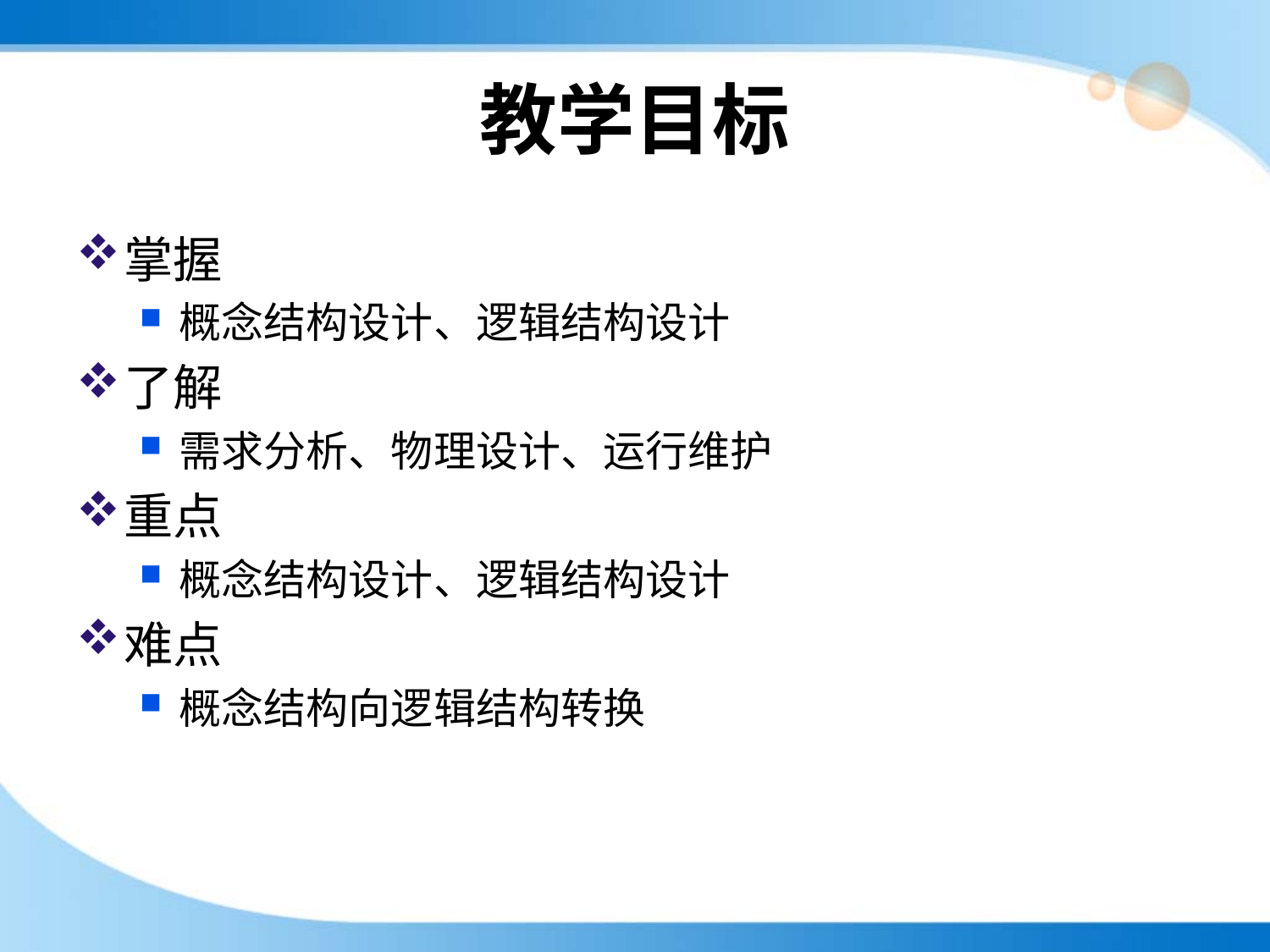

# 教学目标
掌握
概念结构设计、逻辑结构设计
了解
需求分析、物理设计、运行维护
重点
概念结构设计、逻辑结构设计
难点
概念结构向逻辑结构转换